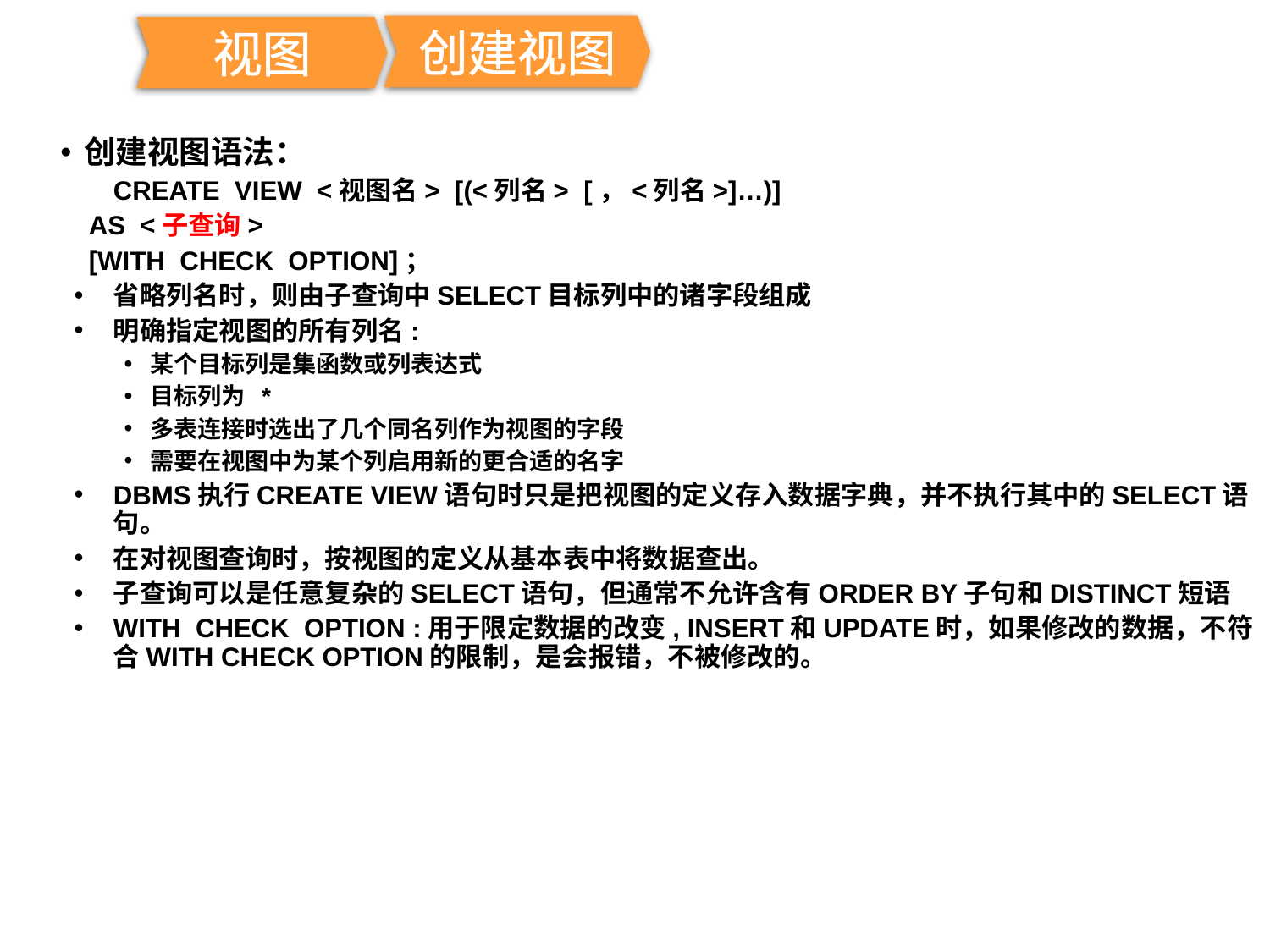

创建视图
视图

创建视图语法：
	CREATE  VIEW  <视图名>  [(<列名>  [，<列名>]…)]
  AS  <子查询>
  [WITH  CHECK  OPTION]；
省略列名时，则由子查询中SELECT目标列中的诸字段组成
明确指定视图的所有列名:
某个目标列是集函数或列表达式
目标列为  *
多表连接时选出了几个同名列作为视图的字段
需要在视图中为某个列启用新的更合适的名字
DBMS执行CREATE VIEW语句时只是把视图的定义存入数据字典，并不执行其中的SELECT语句。
在对视图查询时，按视图的定义从基本表中将数据查出。
子查询可以是任意复杂的SELECT语句，但通常不允许含有ORDER BY子句和DISTINCT短语
WITH  CHECK  OPTION :用于限定数据的改变, INSERT和UPDATE时，如果修改的数据，不符合WITH CHECK OPTION的限制，是会报错，不被修改的。